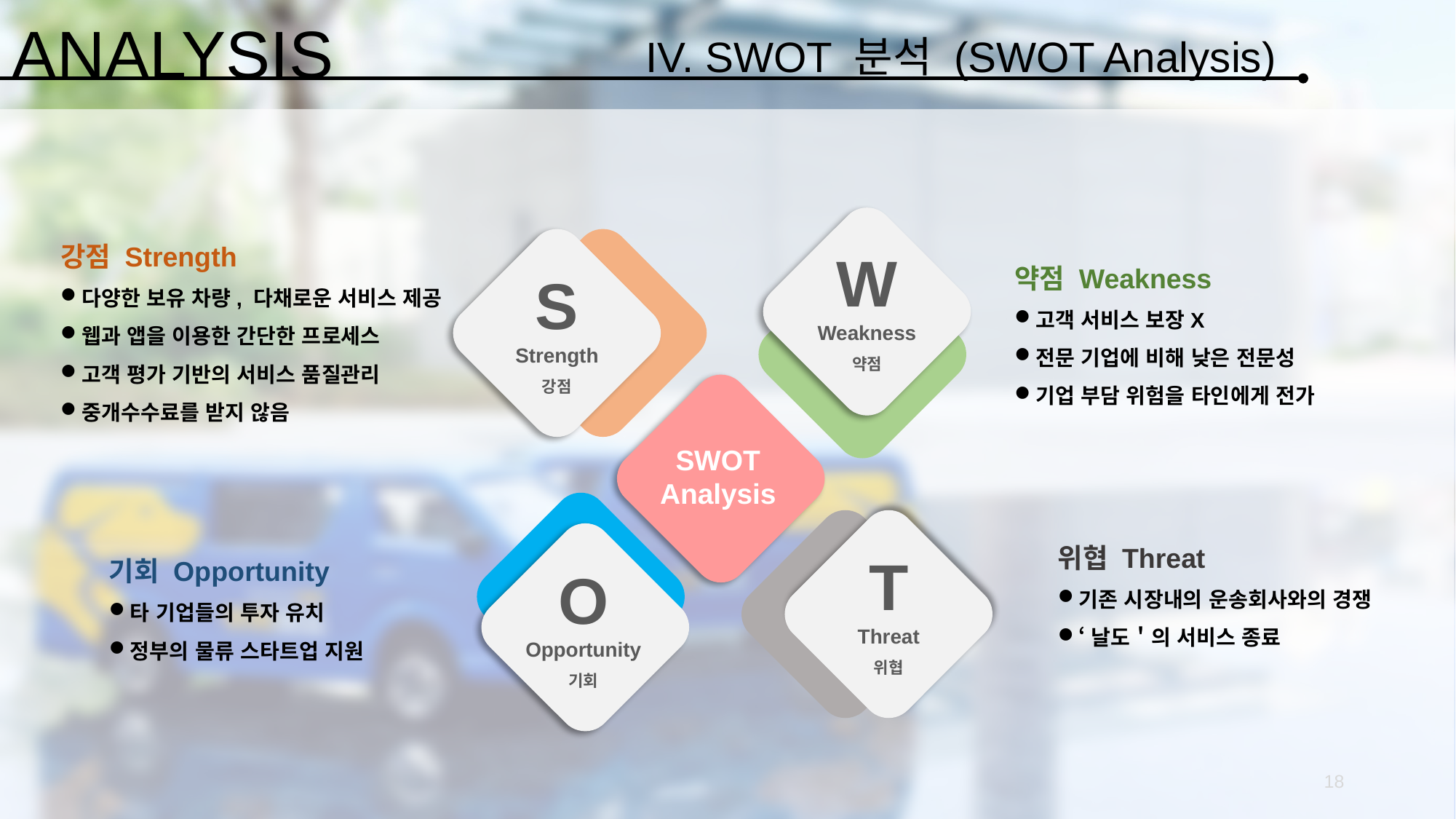

ANALYSIS
IV. SWOT 분석 (SWOT Analysis)

강점 Strength
다양한 보유 차량, 다채로운 서비스 제공
웹과 앱을 이용한 간단한 프로세스
고객 평가 기반의 서비스 품질관리
중개수수료를 받지 않음

W
Weakness
약점

S
Strength
강점

SWOT Analysis

T
Threat
위협
O
Opportunity
기회
약점 Weakness
고객 서비스 보장X
전문 기업에 비해 낮은 전문성
기업 부담 위험을 타인에게 전가
위협 Threat
기존 시장내의 운송회사와의 경쟁
‘날도＇의 서비스 종료
기회 Opportunity
타 기업들의 투자 유치
정부의 물류 스타트업 지원
18